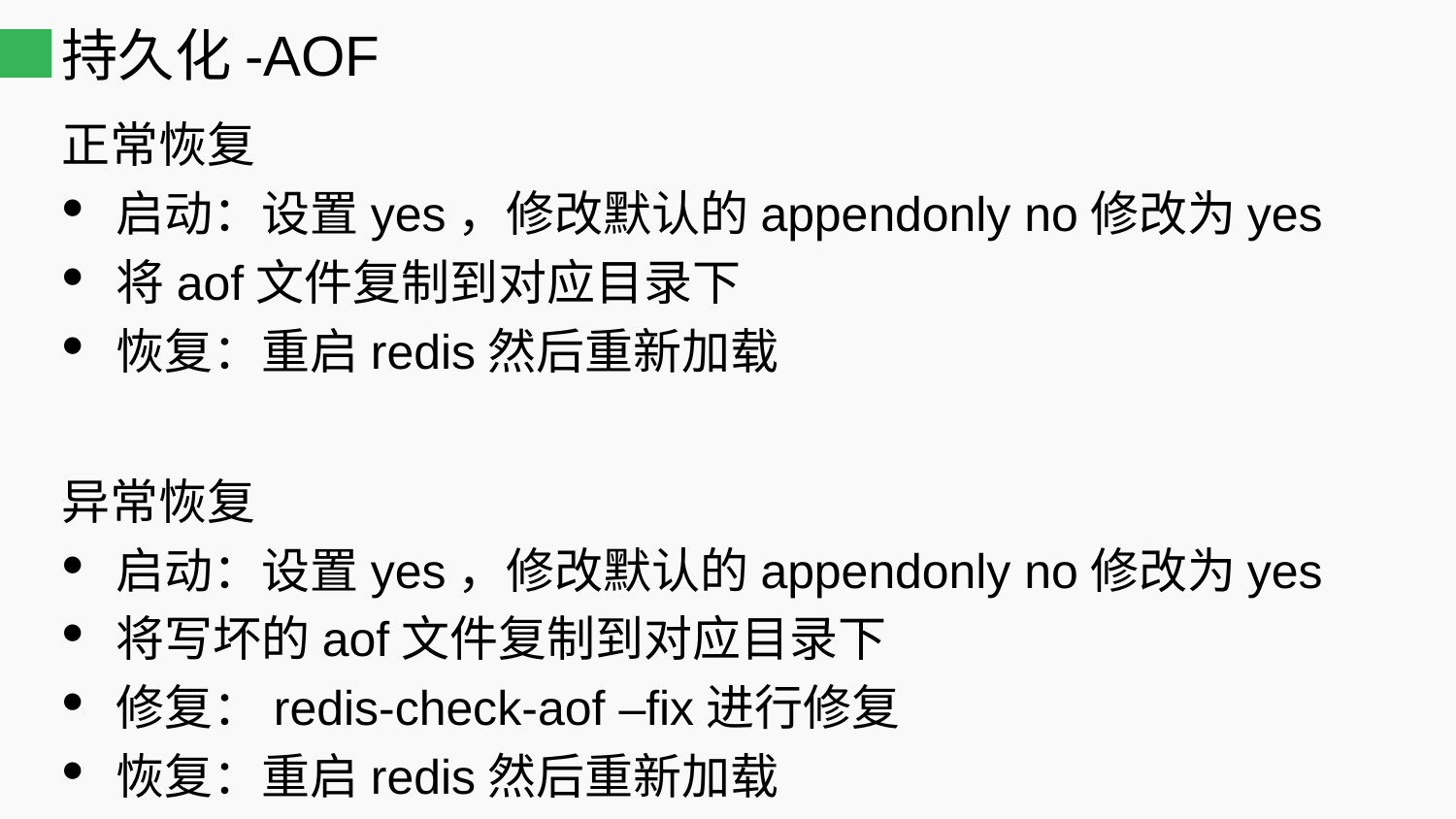

# 持久化-AOF
正常恢复
启动：设置yes，修改默认的appendonly no修改为yes
将aof文件复制到对应目录下
恢复：重启redis然后重新加载

异常恢复
启动：设置yes，修改默认的appendonly no修改为yes
将写坏的aof文件复制到对应目录下
修复：redis-check-aof –fix进行修复
恢复：重启redis然后重新加载